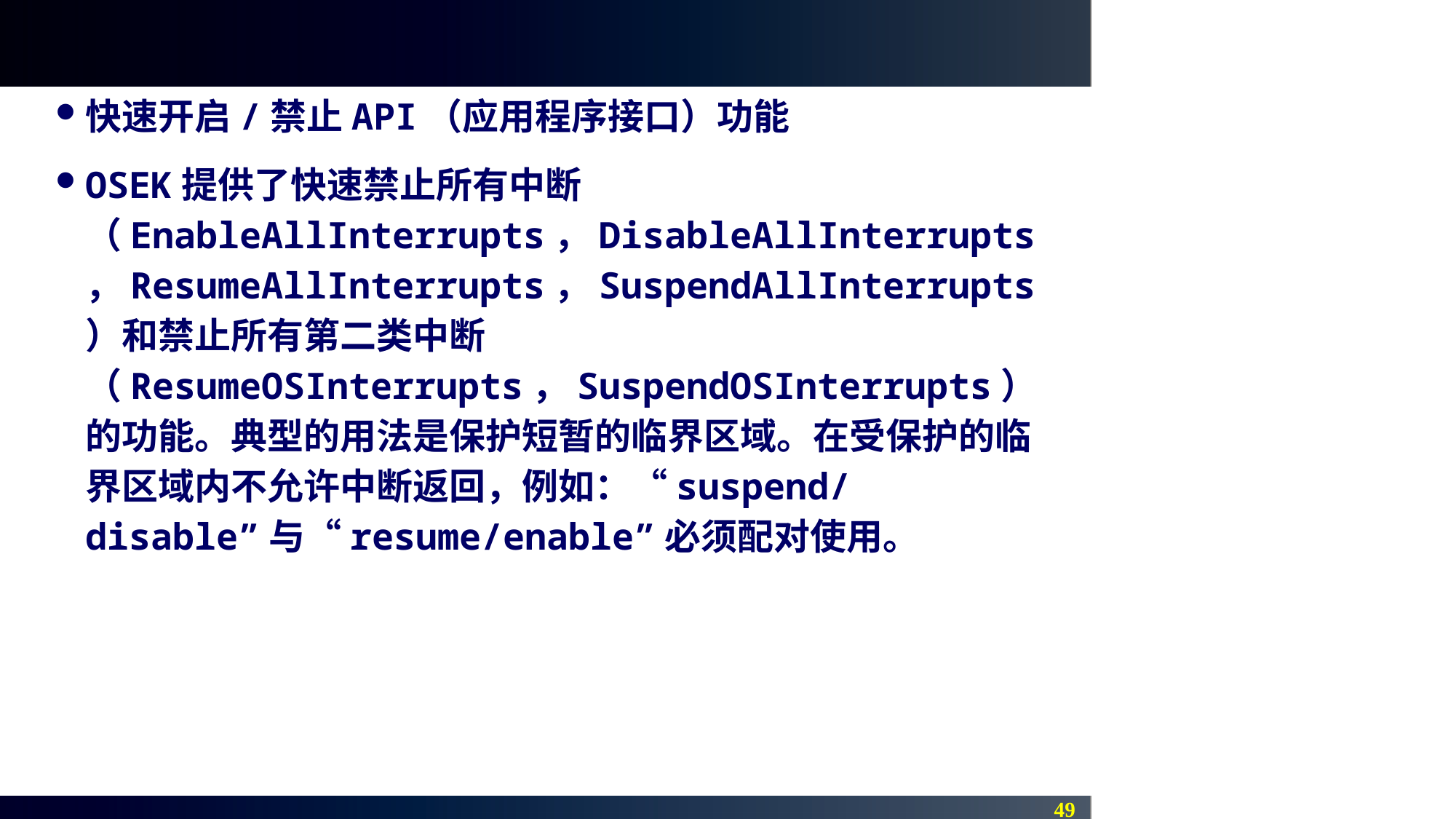

快速开启/禁止API（应用程序接口）功能
OSEK提供了快速禁止所有中断（EnableAllInterrupts，DisableAllInterrupts，ResumeAllInterrupts，SuspendAllInterrupts）和禁止所有第二类中断（ResumeOSInterrupts，SuspendOSInterrupts）的功能。典型的用法是保护短暂的临界区域。在受保护的临界区域内不允许中断返回，例如：“suspend/disable”与“resume/enable”必须配对使用。